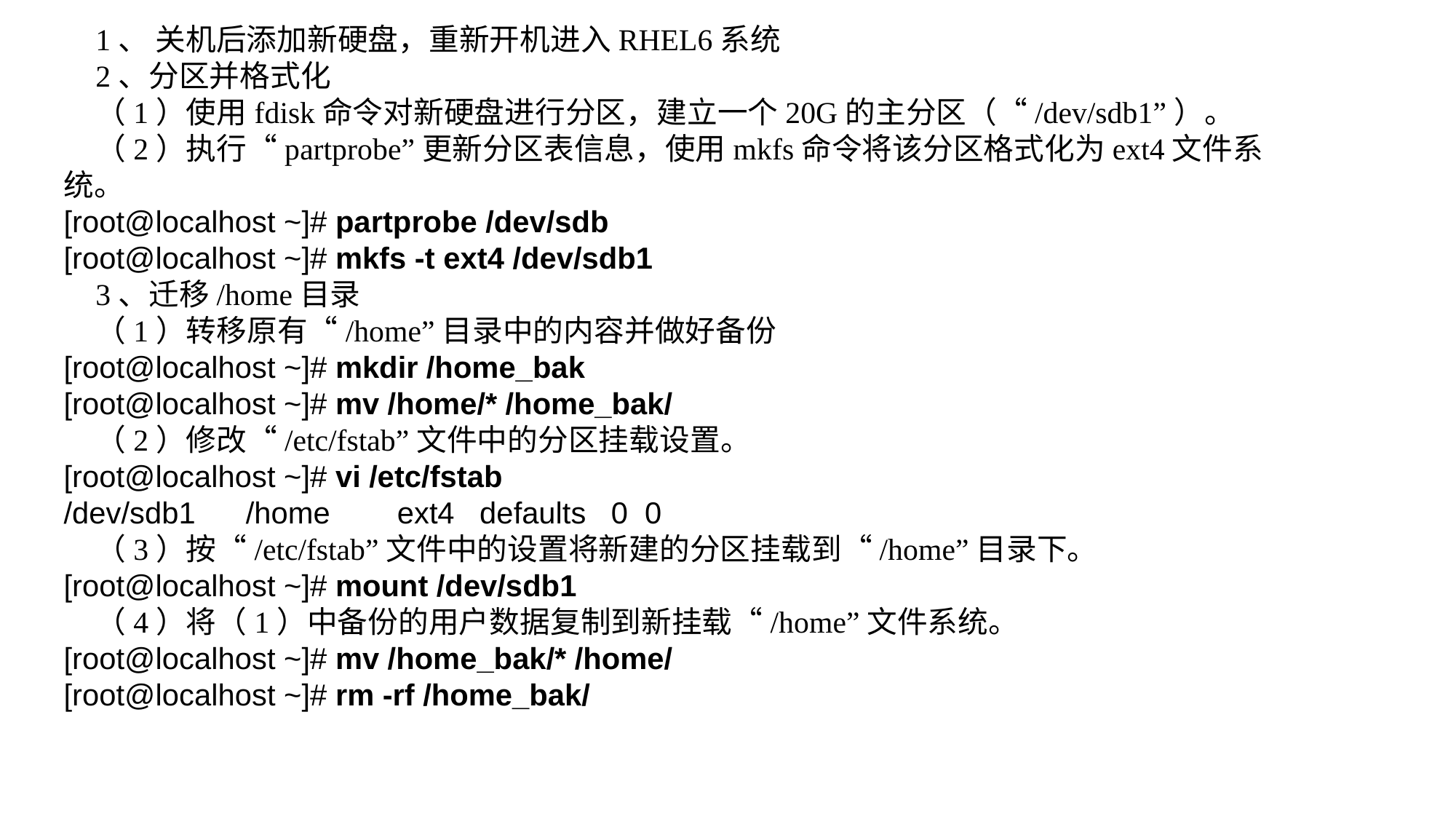

1、 关机后添加新硬盘，重新开机进入RHEL6系统
2、分区并格式化
（1）使用fdisk命令对新硬盘进行分区，建立一个20G的主分区（“/dev/sdb1”）。
（2）执行“partprobe”更新分区表信息，使用mkfs命令将该分区格式化为ext4文件系统。
[root@localhost ~]# partprobe /dev/sdb
[root@localhost ~]# mkfs -t ext4 /dev/sdb1
3、迁移/home目录
（1）转移原有“/home”目录中的内容并做好备份
[root@localhost ~]# mkdir /home_bak
[root@localhost ~]# mv /home/* /home_bak/
（2）修改“/etc/fstab”文件中的分区挂载设置。
[root@localhost ~]# vi /etc/fstab
/dev/sdb1      /home        ext4   defaults   0  0
（3）按“/etc/fstab”文件中的设置将新建的分区挂载到“/home”目录下。
[root@localhost ~]# mount /dev/sdb1
（4）将（1）中备份的用户数据复制到新挂载“/home”文件系统。
[root@localhost ~]# mv /home_bak/* /home/
[root@localhost ~]# rm -rf /home_bak/